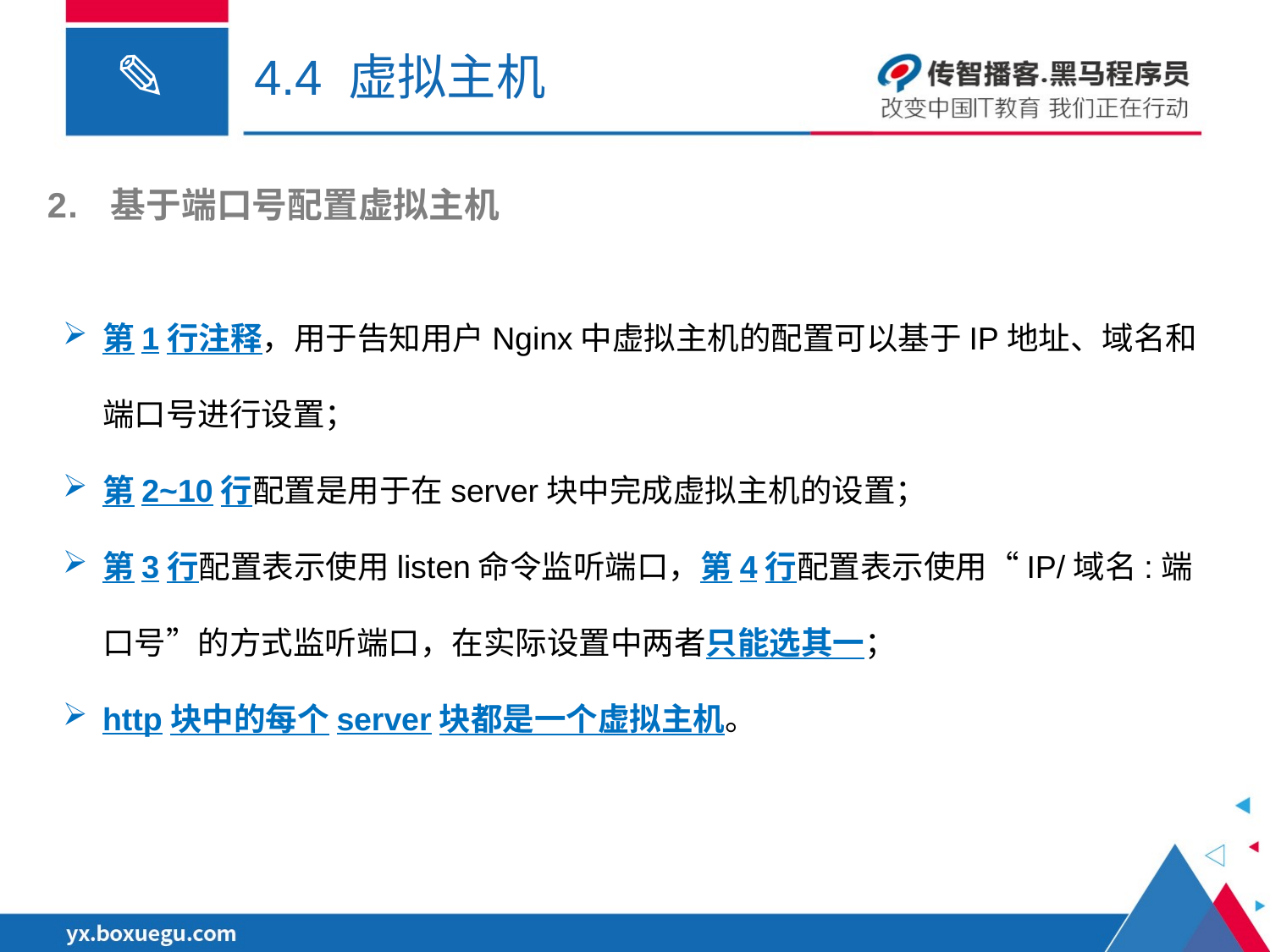

# 4.4 虚拟主机
基于端口号配置虚拟主机
第1行注释，用于告知用户Nginx中虚拟主机的配置可以基于IP地址、域名和端口号进行设置；
第2~10行配置是用于在server块中完成虚拟主机的设置；
第3行配置表示使用listen命令监听端口，第4行配置表示使用“IP/域名:端口号”的方式监听端口，在实际设置中两者只能选其一；
http块中的每个server块都是一个虚拟主机。